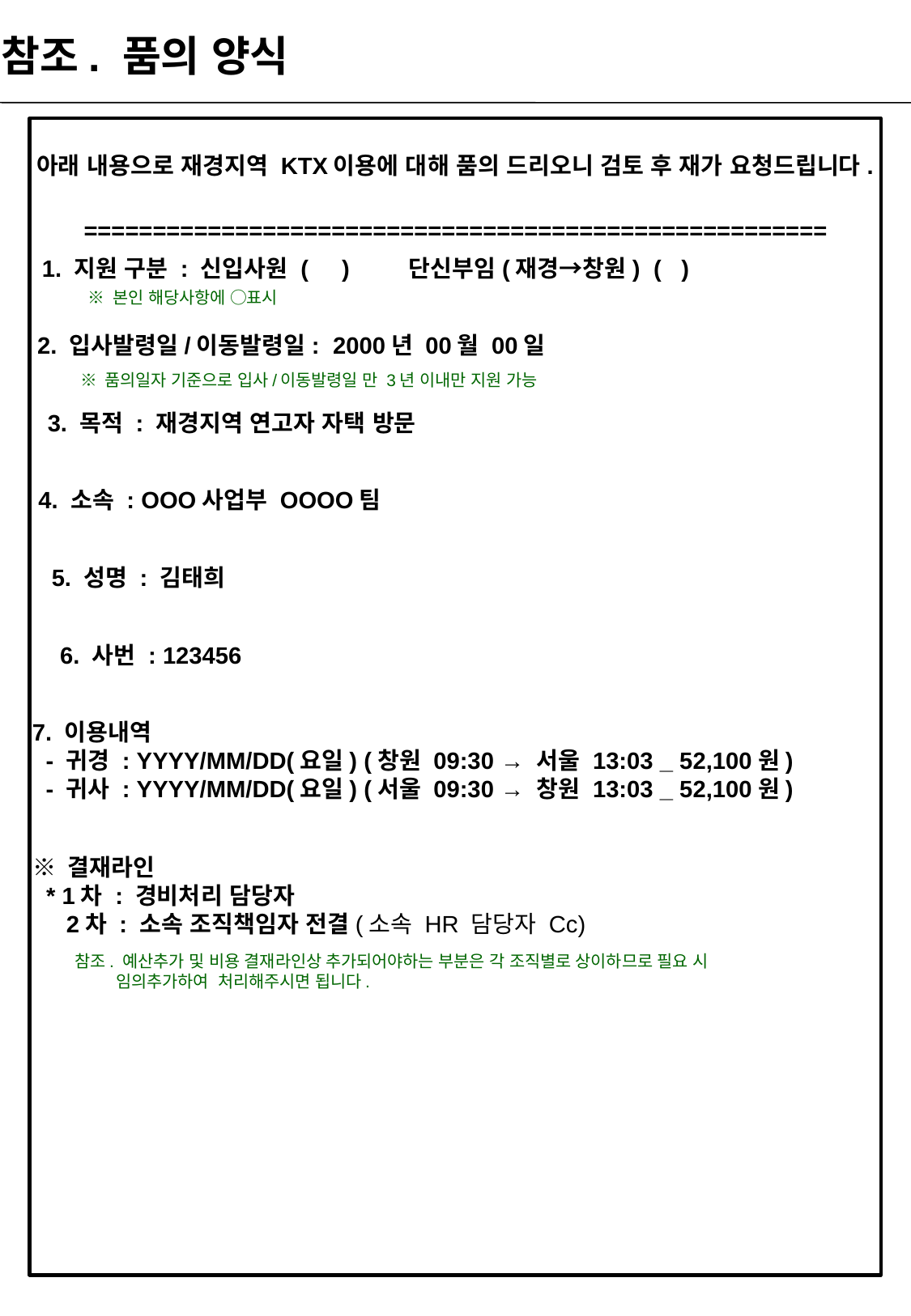

참조. 품의 양식

아래 내용으로 재경지역 KTX이용에 대해 품의 드리오니 검토 후 재가 요청드립니다.
======================================================
1. 지원 구분 : 신입사원 (     )        단신부임(재경→창원)  (   )
※ 본인 해당사항에 ○표시
2. 입사발령일/이동발령일:  2000년 00월 00일
※ 품의일자 기준으로 입사/이동발령일 만 3년 이내만 지원 가능
3. 목적 : 재경지역 연고자 자택 방문
4. 소속 : OOO사업부 OOOO팀
5. 성명 : 김태희
6. 사번 : 123456
7. 이용내역
  - 귀경 : YYYY/MM/DD(요일) (창원 09:30 → 서울 13:03 _ 52,100원)
  - 귀사 : YYYY/MM/DD(요일) (서울 09:30 → 창원 13:03 _ 52,100원)
※ 결재라인
  * 1차 : 경비처리 담당자
     2차 : 소속 조직책임자 전결(소속 HR 담당자 Cc)
참조. 예산추가 및 비용 결재라인상 추가되어야하는 부분은 각 조직별로 상이하므로 필요 시
         임의추가하여  처리해주시면 됩니다.